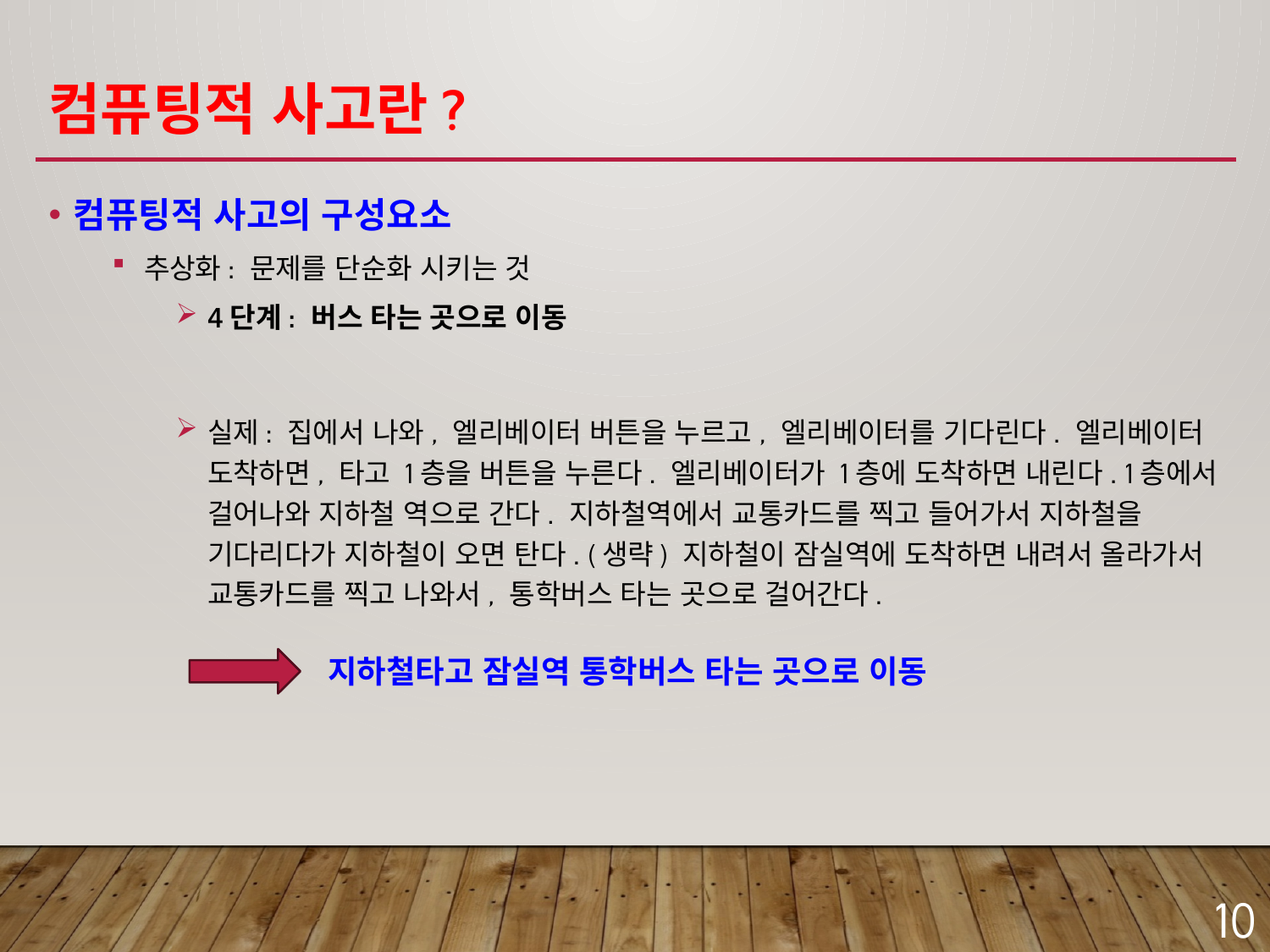

# 컴퓨팅적 사고란?
컴퓨팅적 사고의 구성요소
추상화: 문제를 단순화 시키는 것
4단계: 버스 타는 곳으로 이동

실제: 집에서 나와, 엘리베이터 버튼을 누르고, 엘리베이터를 기다린다. 엘리베이터 도착하면, 타고 1층을 버튼을 누른다. 엘리베이터가 1층에 도착하면 내린다. 1층에서 걸어나와 지하철 역으로 간다. 지하철역에서 교통카드를 찍고 들어가서 지하철을 기다리다가 지하철이 오면 탄다. (생략) 지하철이 잠실역에 도착하면 내려서 올라가서 교통카드를 찍고 나와서, 통학버스 타는 곳으로 걸어간다.
지하철타고 잠실역 통학버스 타는 곳으로 이동